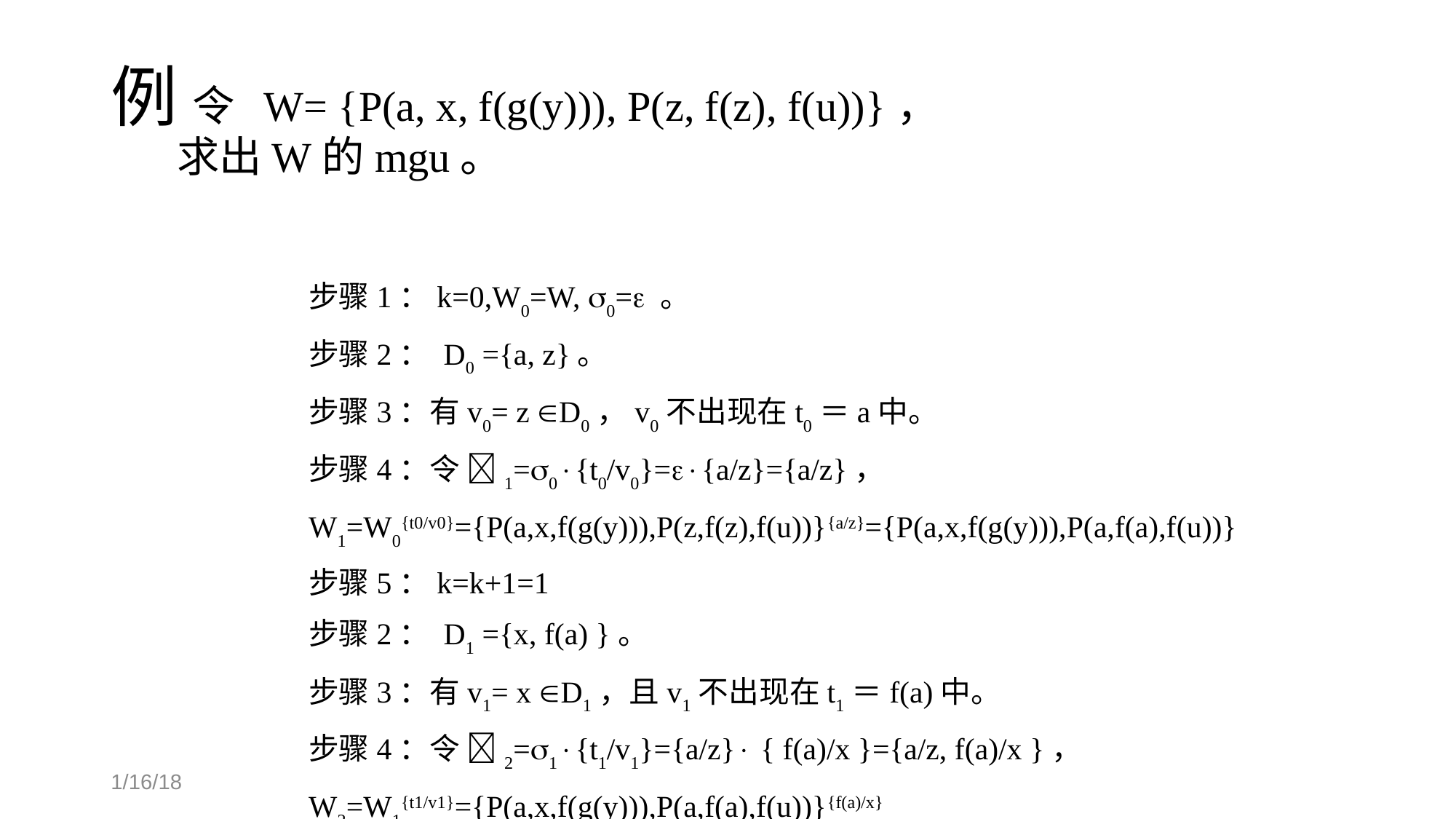

# 例 令  W= {P(a, x, f(g(y))), P(z, f(z), f(u))}， 求出W的mgu。
步骤1：k=0,W0=W, σ0=ε 。
步骤2： D0 ={a, z}。
步骤3：有v0= z ∈D0，v0不出现在t0＝a中。
步骤4：令 σ1=σ0⋅{t0/v0}=ε⋅{a/z}={a/z}，
W1=W0{t0/v0}={P(a,x,f(g(y))),P(z,f(z),f(u))}{a/z}={P(a,x,f(g(y))),P(a,f(a),f(u))}
步骤5：k=k+1=1
步骤2： D1 ={x, f(a) }。
步骤3：有v1= x ∈D1，且v1不出现在t1＝f(a)中。
步骤4：令 σ2=σ1⋅{t1/v1}={a/z}⋅ { f(a)/x }={a/z, f(a)/x }，
W2=W1{t1/v1}={P(a,x,f(g(y))),P(a,f(a),f(u))}{f(a)/x}
                    ={P(a,f(a),f(g(y))),P(a,f(a),f(u))}

1/16/18
23